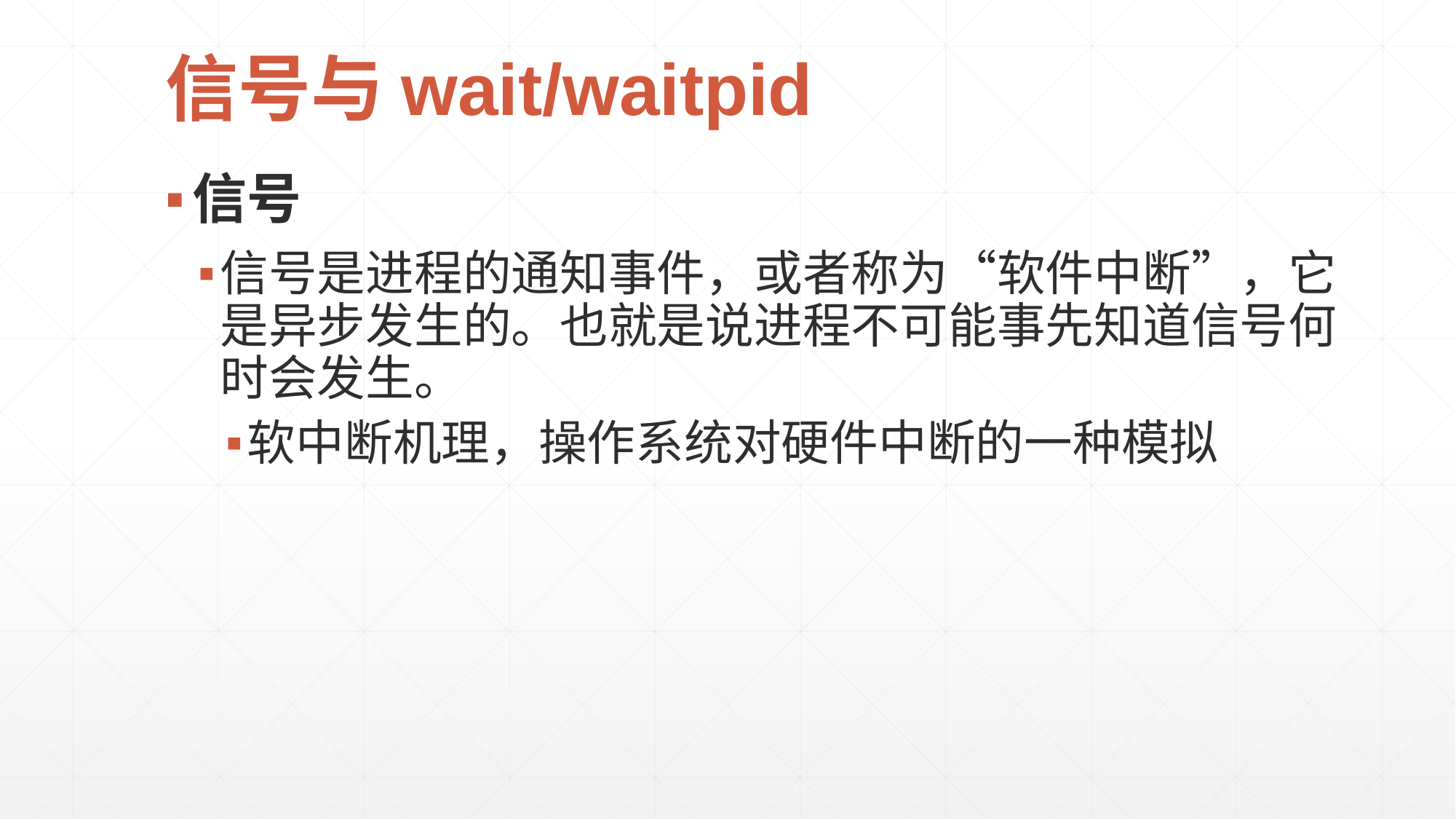

# 信号与wait/waitpid
信号
信号是进程的通知事件，或者称为“软件中断”，它是异步发生的。也就是说进程不可能事先知道信号何时会发生。
软中断机理，操作系统对硬件中断的一种模拟